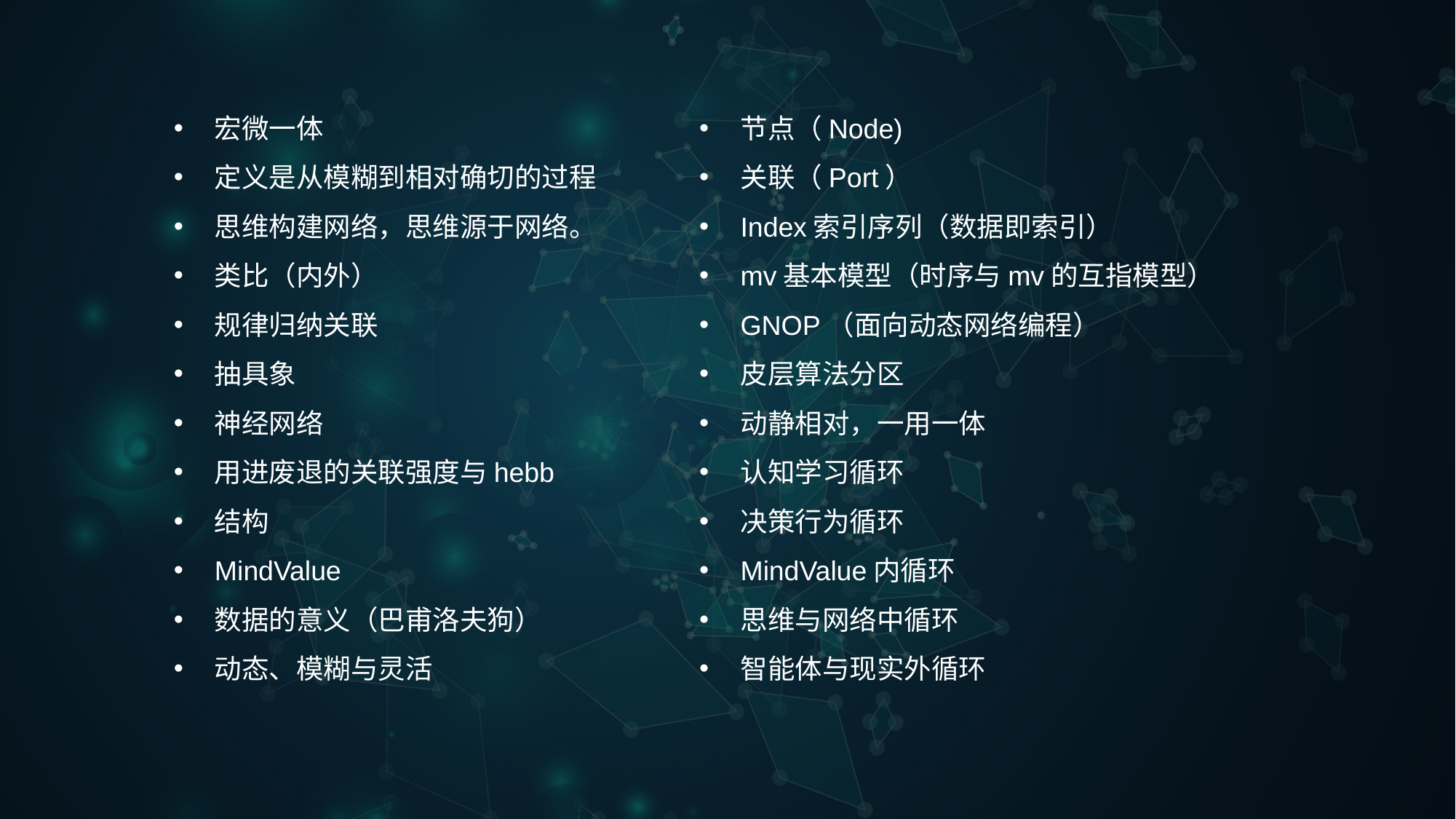

宏微一体
定义是从模糊到相对确切的过程
思维构建网络，思维源于网络。
类比（内外）
规律归纳关联
抽具象
神经网络
用进废退的关联强度与hebb
结构
MindValue
数据的意义（巴甫洛夫狗）
动态、模糊与灵活
节点（Node)
关联（Port）
Index索引序列（数据即索引）
mv基本模型（时序与mv的互指模型）
GNOP（面向动态网络编程）
皮层算法分区
动静相对，一用一体
认知学习循环
决策行为循环
MindValue内循环
思维与网络中循环
智能体与现实外循环